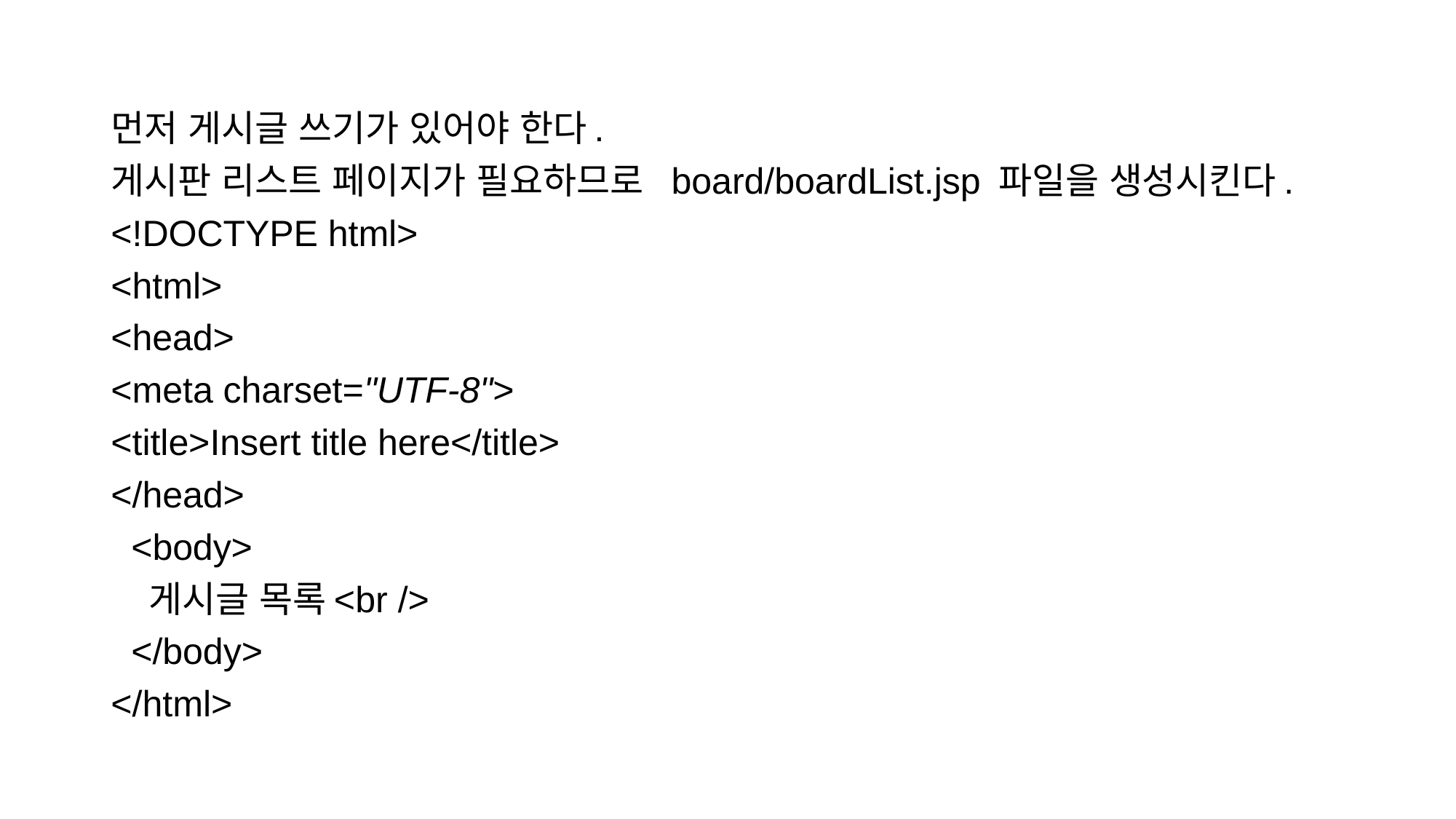

먼저 게시글 쓰기가 있어야 한다.
게시판 리스트 페이지가 필요하므로  board/boardList.jsp 파일을 생성시킨다.
<!DOCTYPE html>
<html>
<head>
<meta charset="UTF-8">
<title>Insert title here</title>
</head>
  <body>
   게시글 목록<br />
  </body>
</html>